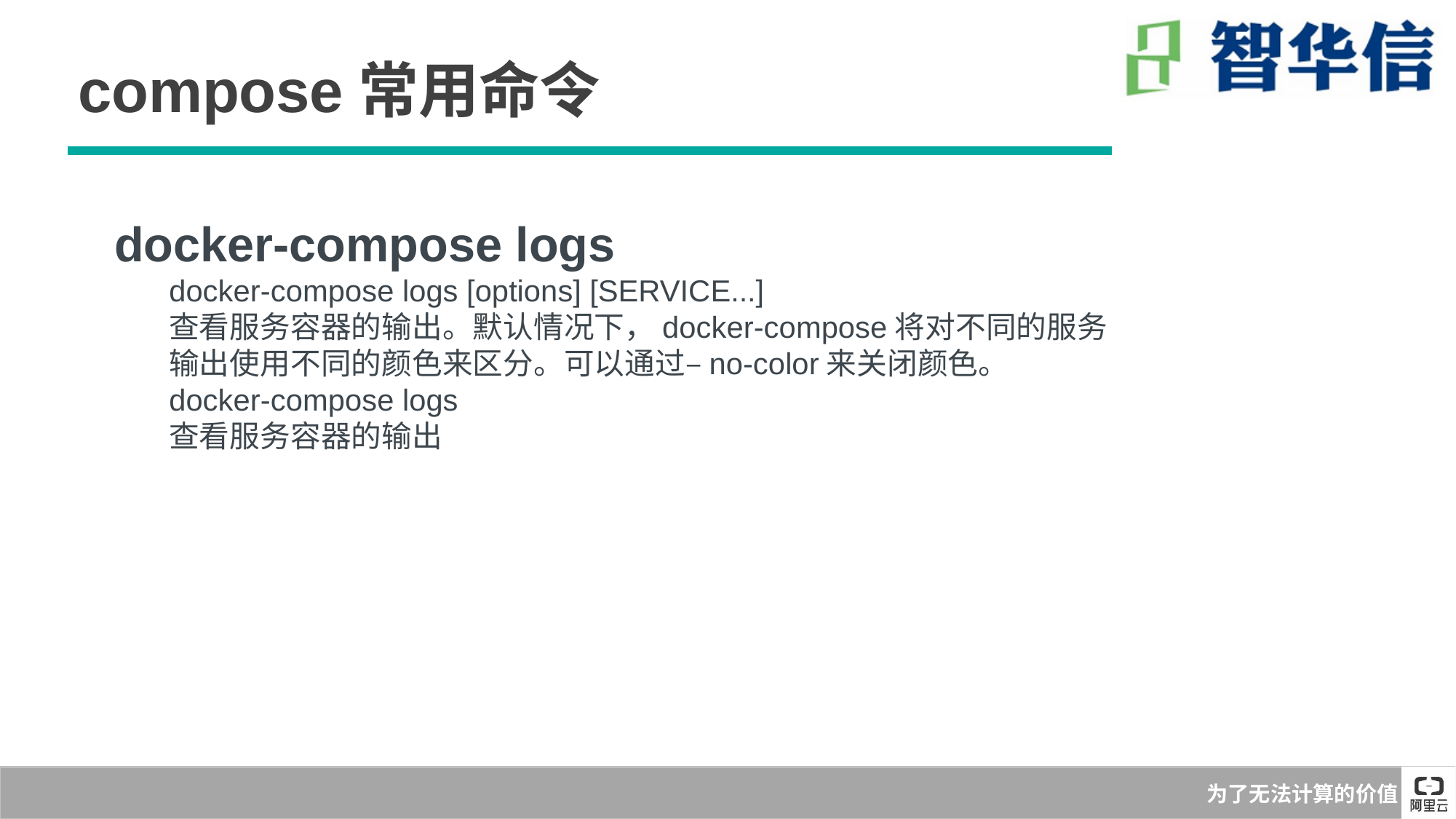

compose常用命令
docker-compose logs
docker-compose logs [options] [SERVICE...]
查看服务容器的输出。默认情况下，docker-compose将对不同的服务输出使用不同的颜色来区分。可以通过–no-color来关闭颜色。
docker-compose logs
查看服务容器的输出